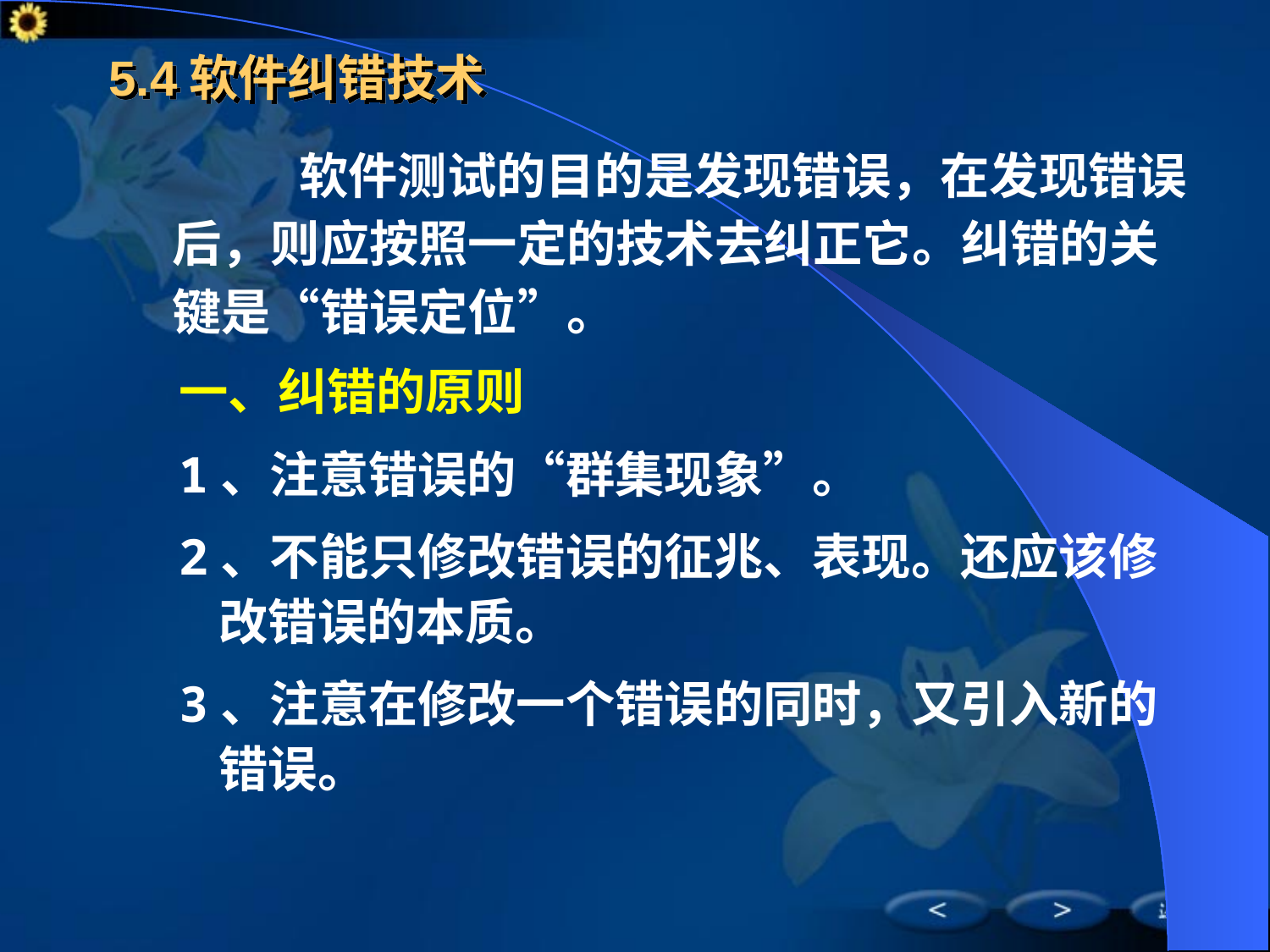

# 5.4软件纠错技术
		软件测试的目的是发现错误，在发现错误后，则应按照一定的技术去纠正它。纠错的关键是“错误定位”。
一、纠错的原则
1、注意错误的“群集现象”。
2、不能只修改错误的征兆、表现。还应该修改错误的本质。
3、注意在修改一个错误的同时，又引入新的错误。